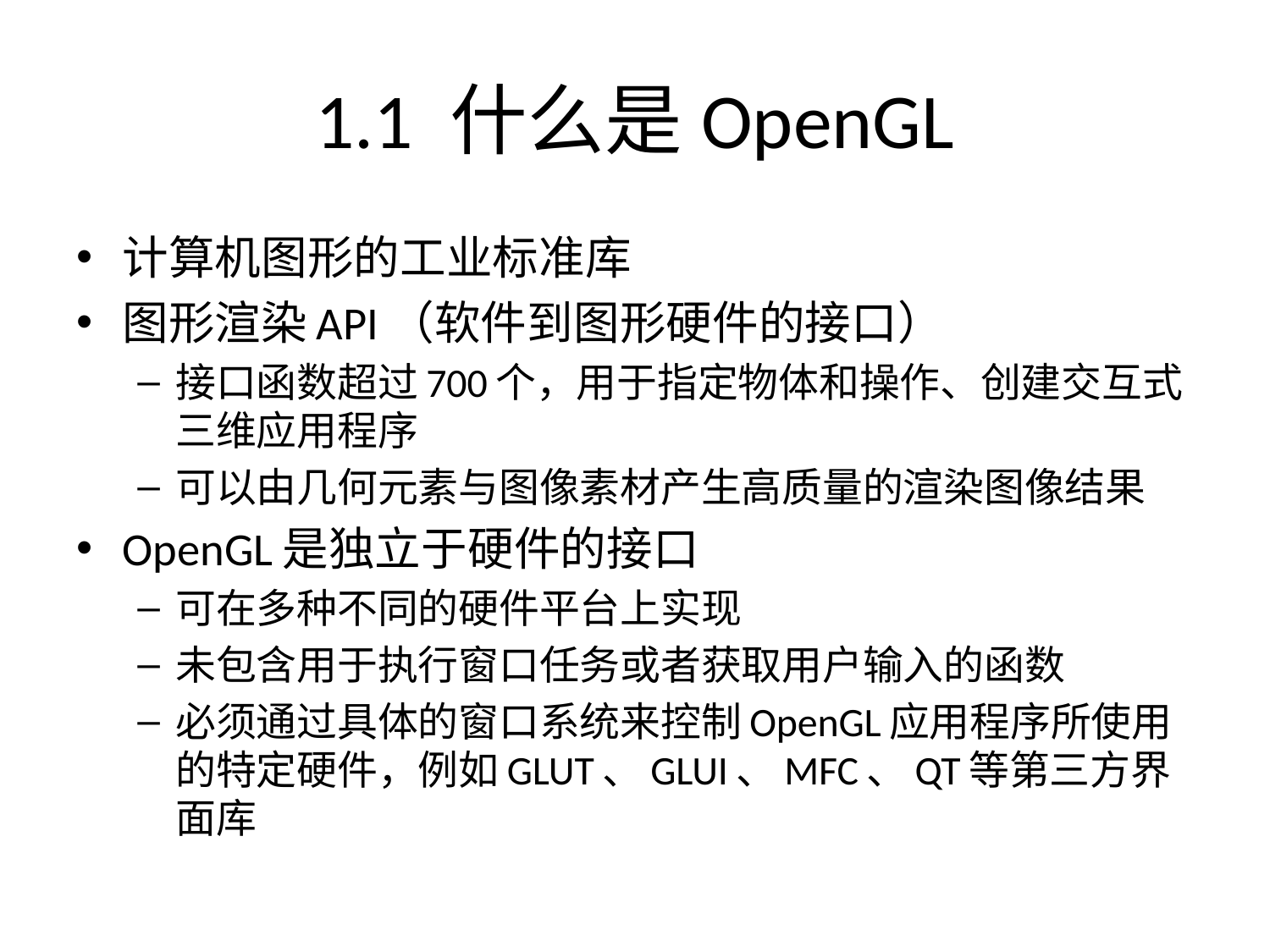

# 1.1 什么是OpenGL
计算机图形的工业标准库
图形渲染API（软件到图形硬件的接口）
接口函数超过700个，用于指定物体和操作、创建交互式三维应用程序
可以由几何元素与图像素材产生高质量的渲染图像结果
OpenGL是独立于硬件的接口
可在多种不同的硬件平台上实现
未包含用于执行窗口任务或者获取用户输入的函数
必须通过具体的窗口系统来控制OpenGL应用程序所使用的特定硬件，例如GLUT、GLUI、MFC、QT等第三方界面库